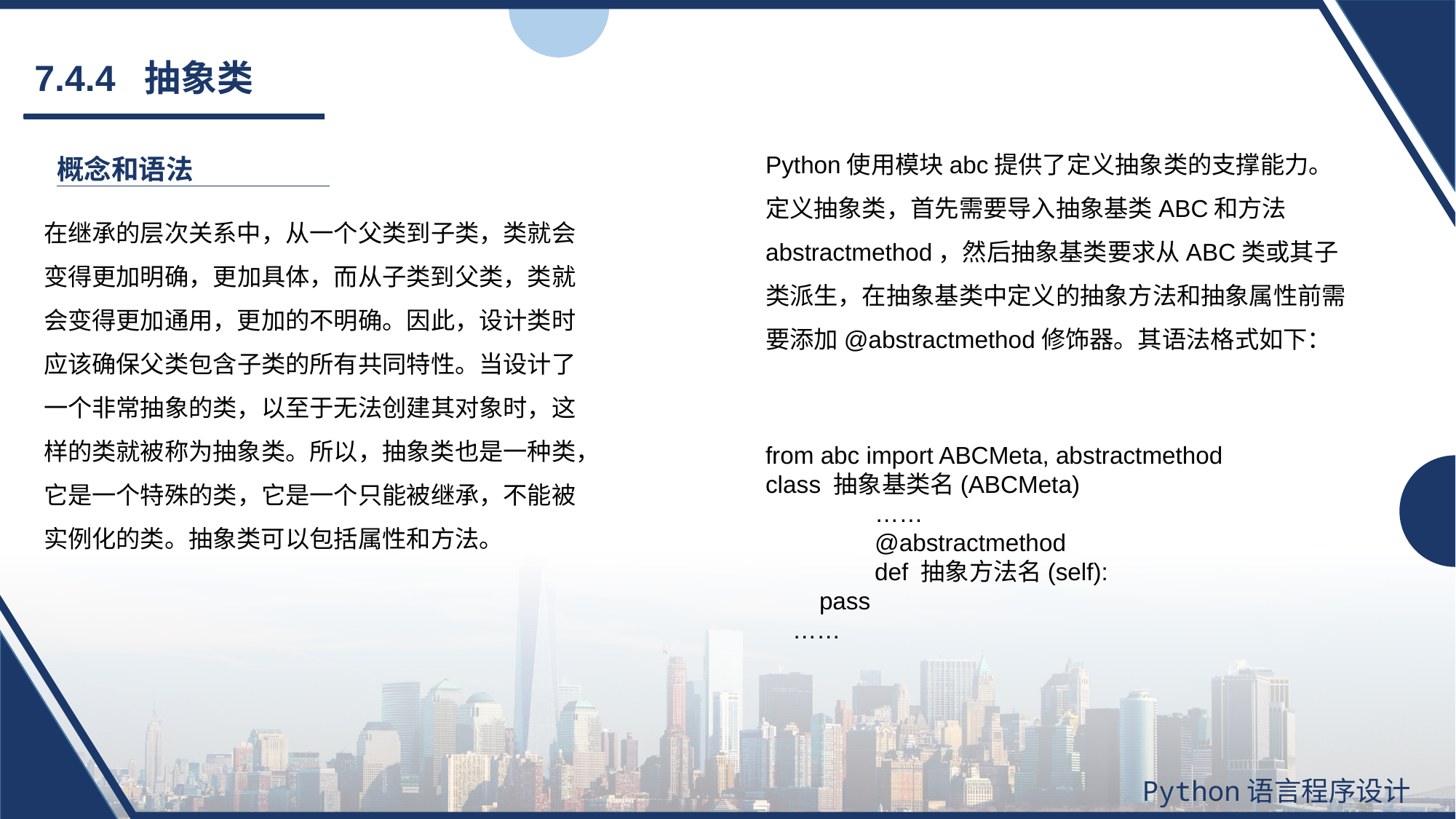

# 7.4.4  抽象类
Python使用模块abc提供了定义抽象类的支撑能力。定义抽象类，首先需要导入抽象基类ABC和方法abstractmethod，然后抽象基类要求从ABC类或其子类派生，在抽象基类中定义的抽象方法和抽象属性前需要添加@abstractmethod修饰器。其语法格式如下：

from abc import ABCMeta, abstractmethod
class 抽象基类名(ABCMeta)
	……
	@abstractmethod
	def 抽象方法名(self):
        pass
    ……
概念和语法
在继承的层次关系中，从一个父类到子类，类就会变得更加明确，更加具体，而从子类到父类，类就会变得更加通用，更加的不明确。因此，设计类时应该确保父类包含子类的所有共同特性。当设计了一个非常抽象的类，以至于无法创建其对象时，这样的类就被称为抽象类。所以，抽象类也是一种类，它是一个特殊的类，它是一个只能被继承，不能被实例化的类。抽象类可以包括属性和方法。